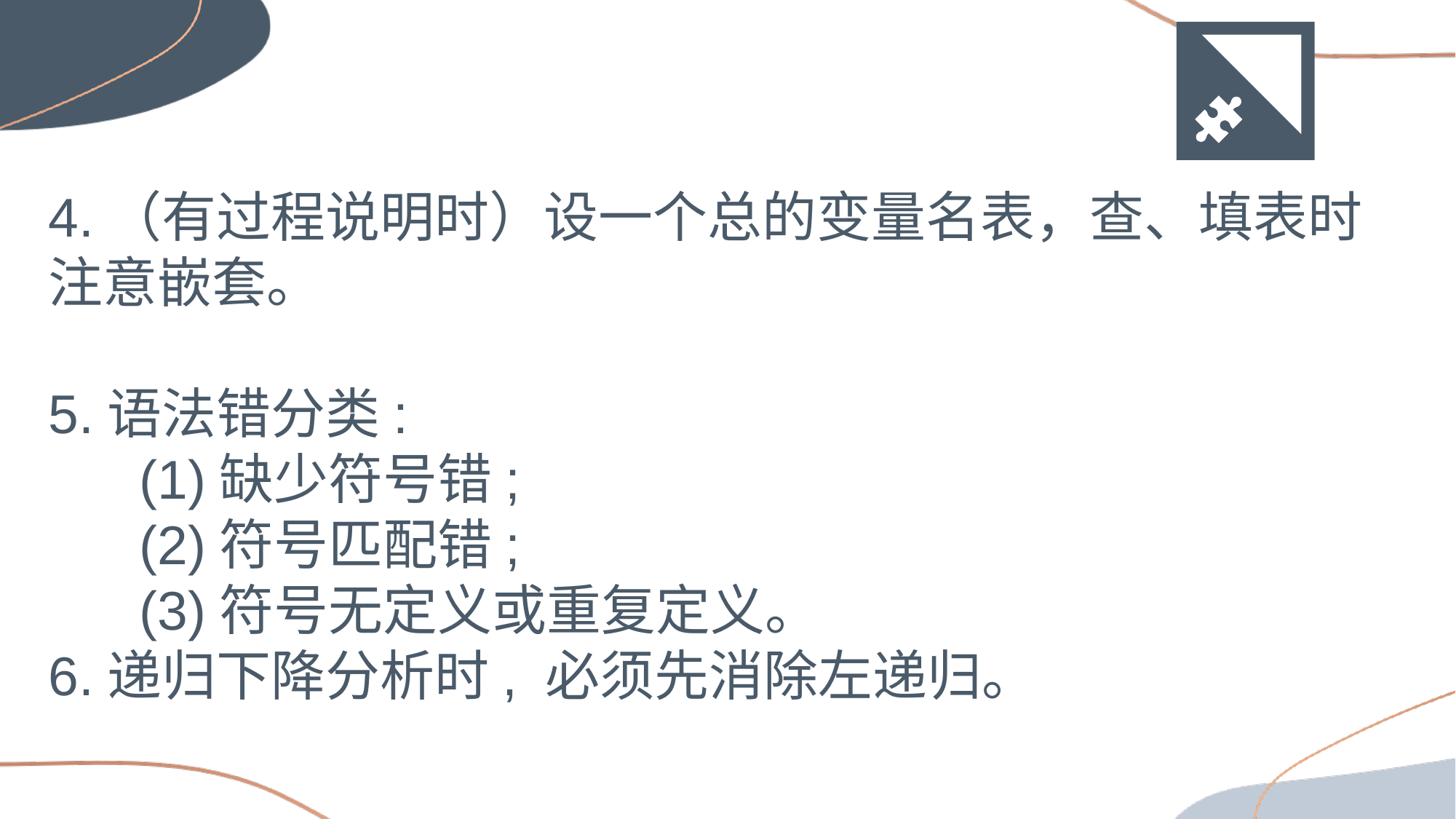

4.（有过程说明时）设一个总的变量名表，查、填表时注意嵌套。

5.语法错分类:
      (1)缺少符号错;
      (2)符号匹配错;
      (3)符号无定义或重复定义。
6.递归下降分析时, 必须先消除左递归。